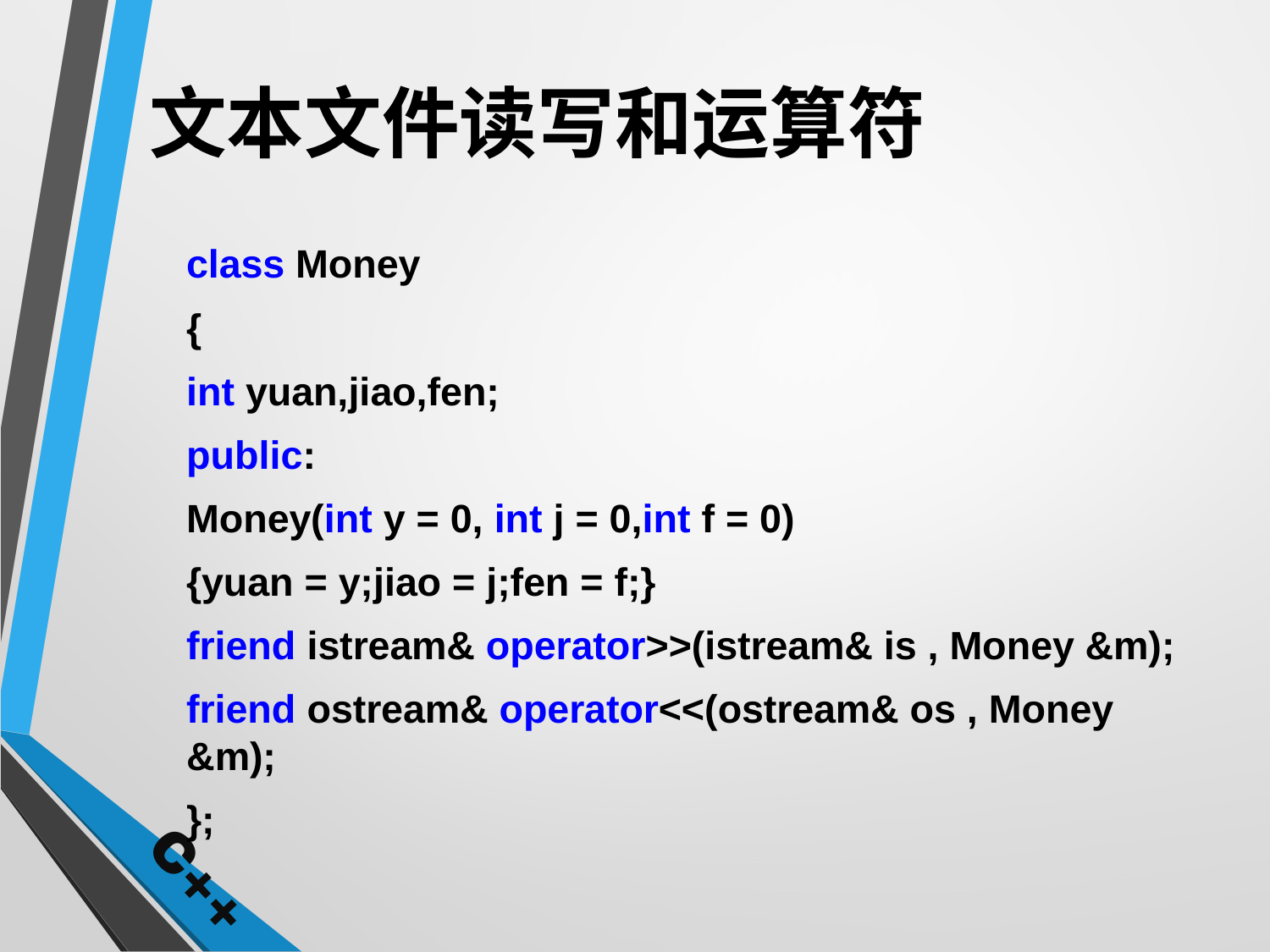

# 文本文件读写和运算符
	class Money
	{
			int yuan,jiao,fen;
			public:
			Money(int y = 0, int j = 0,int f = 0)
			{yuan = y;jiao = j;fen = f;}
			friend istream& operator>>(istream& is , Money &m);
			friend ostream& operator<<(ostream& os , Money &m);
	};